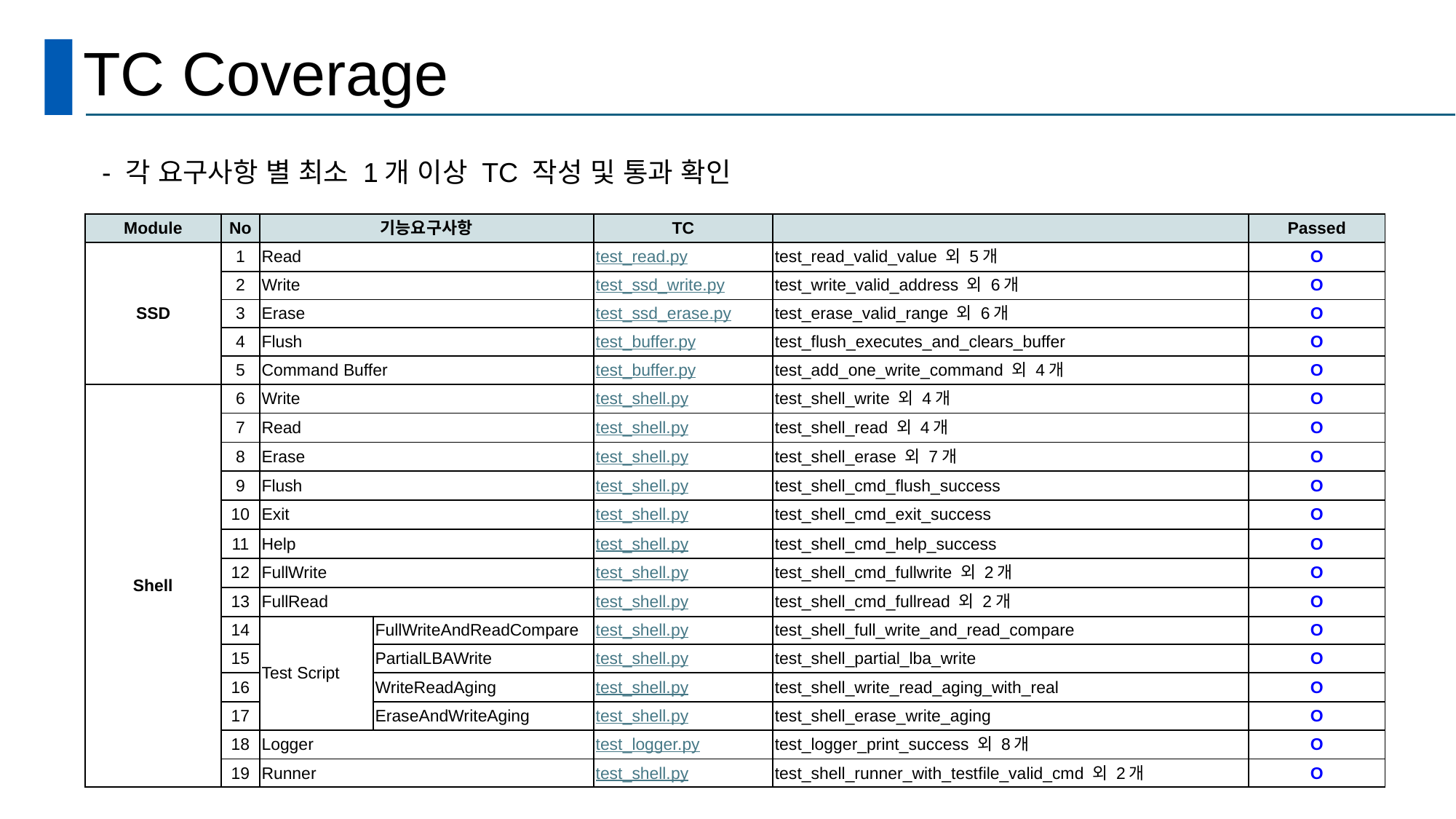

# TC Coverage
- 각 요구사항 별 최소 1개 이상 TC 작성 및 통과 확인
| Module | No | 기능요구사항 |  | TC |  | Passed |
| --- | --- | --- | --- | --- | --- | --- |
| SSD | 1 | Read |  | test\_read.py | test\_read\_valid\_value 외 5개 | O |
|  | 2 | Write |  | test\_ssd\_write.py | test\_write\_valid\_address 외 6개 | O |
|  | 3 | Erase |  | test\_ssd\_erase.py | test\_erase\_valid\_range 외 6개 | O |
|  | 4 | Flush |  | test\_buffer.py | test\_flush\_executes\_and\_clears\_buffer | O |
|  | 5 | Command Buffer |  | test\_buffer.py | test\_add\_one\_write\_command 외 4개 | O |
| Shell | 6 | Write |  | test\_shell.py | test\_shell\_write 외 4개 | O |
|  | 7 | Read |  | test\_shell.py | test\_shell\_read 외 4개 | O |
|  | 8 | Erase |  | test\_shell.py | test\_shell\_erase 외 7개 | O |
|  | 9 | Flush |  | test\_shell.py | test\_shell\_cmd\_flush\_success | O |
|  | 10 | Exit |  | test\_shell.py | test\_shell\_cmd\_exit\_success | O |
|  | 11 | Help |  | test\_shell.py | test\_shell\_cmd\_help\_success | O |
|  | 12 | FullWrite |  | test\_shell.py | test\_shell\_cmd\_fullwrite 외 2개 | O |
|  | 13 | FullRead |  | test\_shell.py | test\_shell\_cmd\_fullread 외 2개 | O |
|  | 14 | Test Script | FullWriteAndReadCompare | test\_shell.py | test\_shell\_full\_write\_and\_read\_compare | O |
|  | 15 |  | PartialLBAWrite | test\_shell.py | test\_shell\_partial\_lba\_write | O |
|  | 16 |  | WriteReadAging | test\_shell.py | test\_shell\_write\_read\_aging\_with\_real | O |
|  | 17 |  | EraseAndWriteAging | test\_shell.py | test\_shell\_erase\_write\_aging | O |
|  | 18 | Logger |  | test\_logger.py | test\_logger\_print\_success 외 8개 | O |
|  | 19 | Runner |  | test\_shell.py | test\_shell\_runner\_with\_testfile\_valid\_cmd 외 2개 | O |